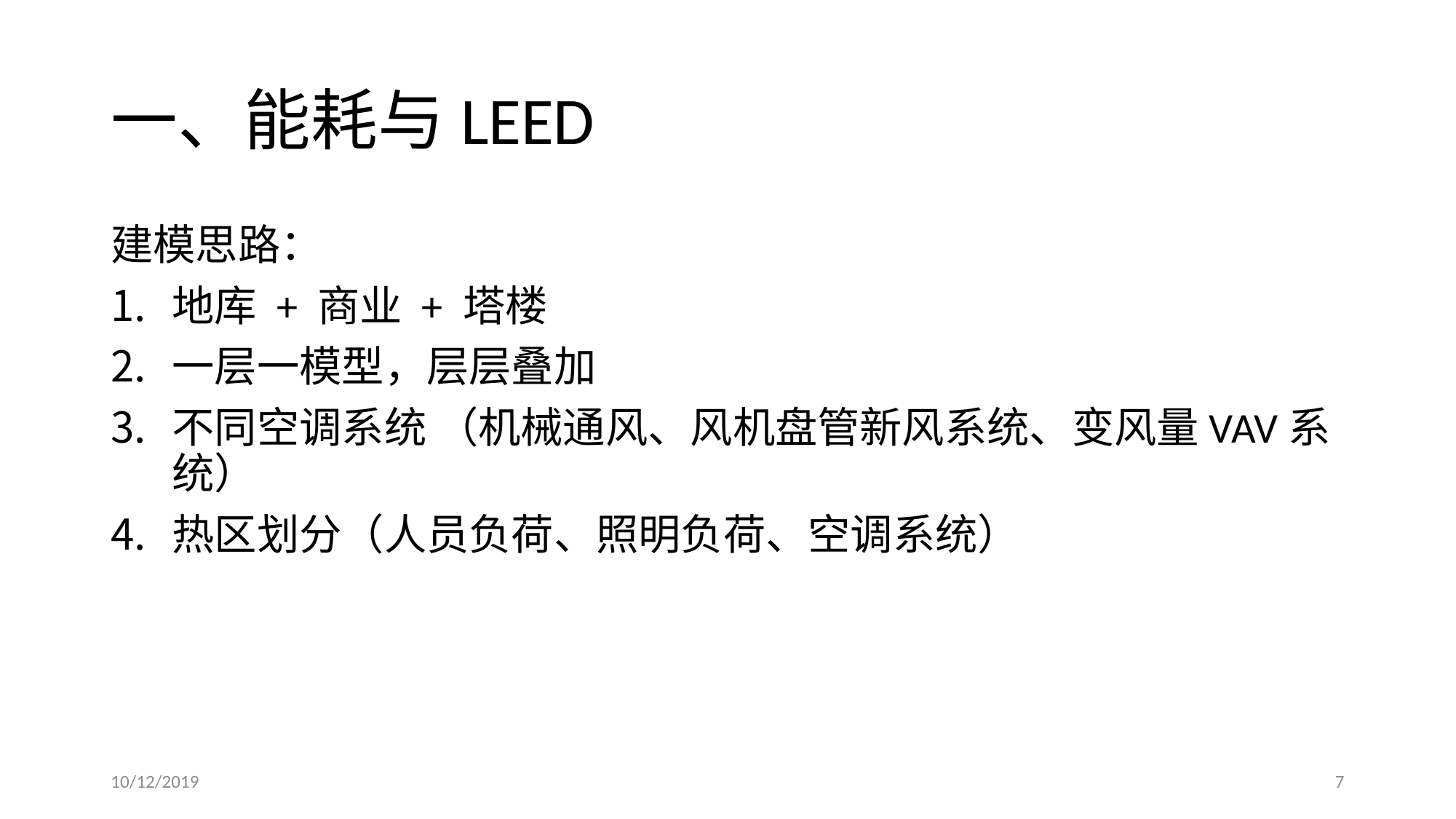

# 一、能耗与LEED
建模思路：
地库 + 商业 + 塔楼
一层一模型，层层叠加
不同空调系统 （机械通风、风机盘管新风系统、变风量VAV系统）
热区划分（人员负荷、照明负荷、空调系统）

10/12/2019
7